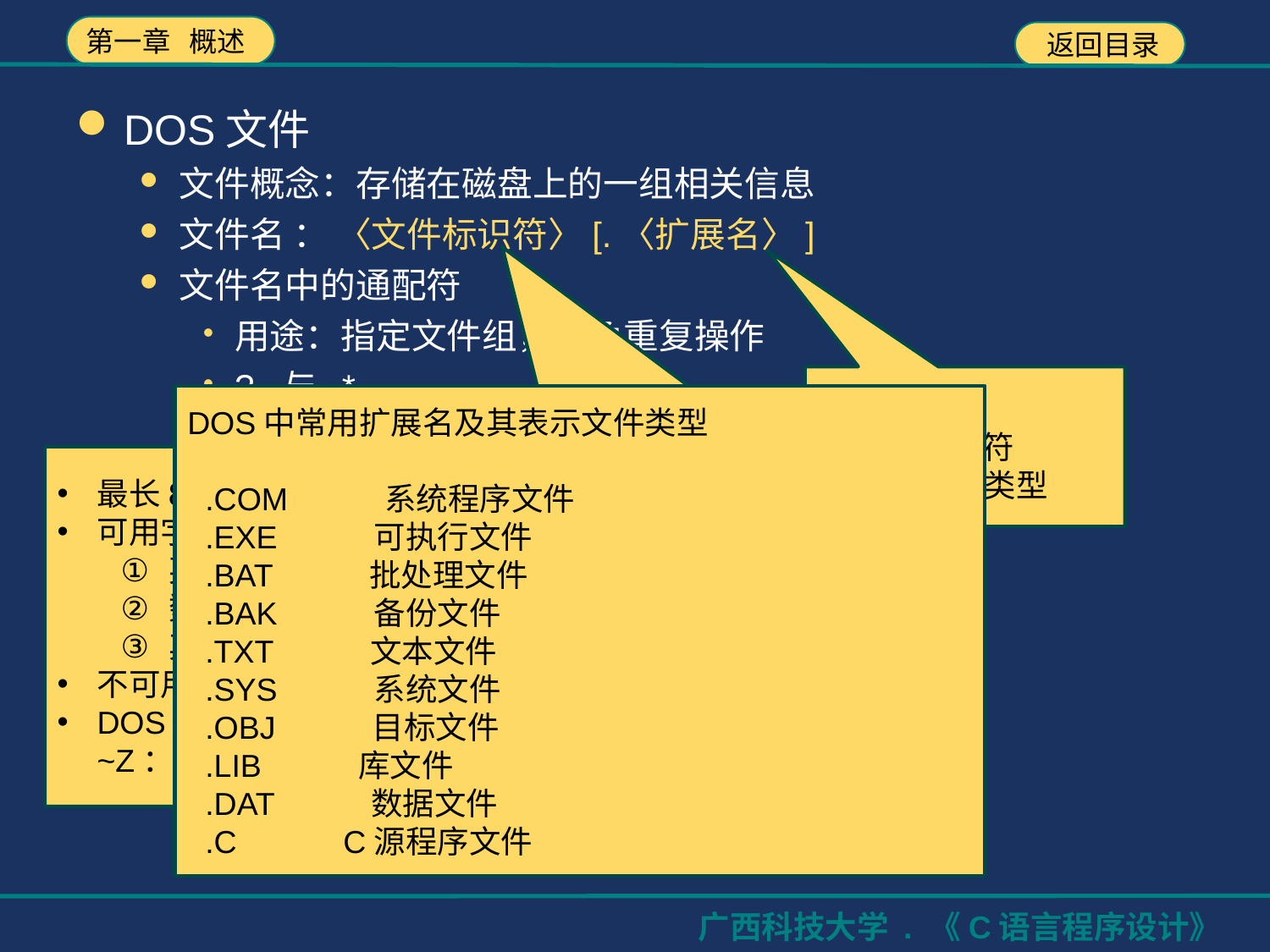

DOS文件
文件概念：存储在磁盘上的一组相关信息
文件名 ： 〈文件标识符〉[.〈扩展名〉]
文件名中的通配符
用途：指定文件组，避免重复操作
?  与  *
可省略
1~3个字符
表示文件类型
DOS中常用扩展名及其表示文件类型

  .COM          系统程序文件
  .EXE          可执行文件
  .BAT          批处理文件
  .BAK          备份文件
  .TXT          文本文件
  .SYS          系统文件
  .OBJ          目标文件
  .LIB          库文件
  .DAT          数据文件
  .C            C源程序文件
最长8个字符
可用字符：
英文字母
数字0~9
其它字符： $ @ _ ! # % & { } ( )等
不可用字符：“  .   /  \   [  ]  :  |   <  >  +  =  ;  ,  空格
DOS设备名：CON  LPT1  PRN  AUX  COM  NUL  A：~Z：